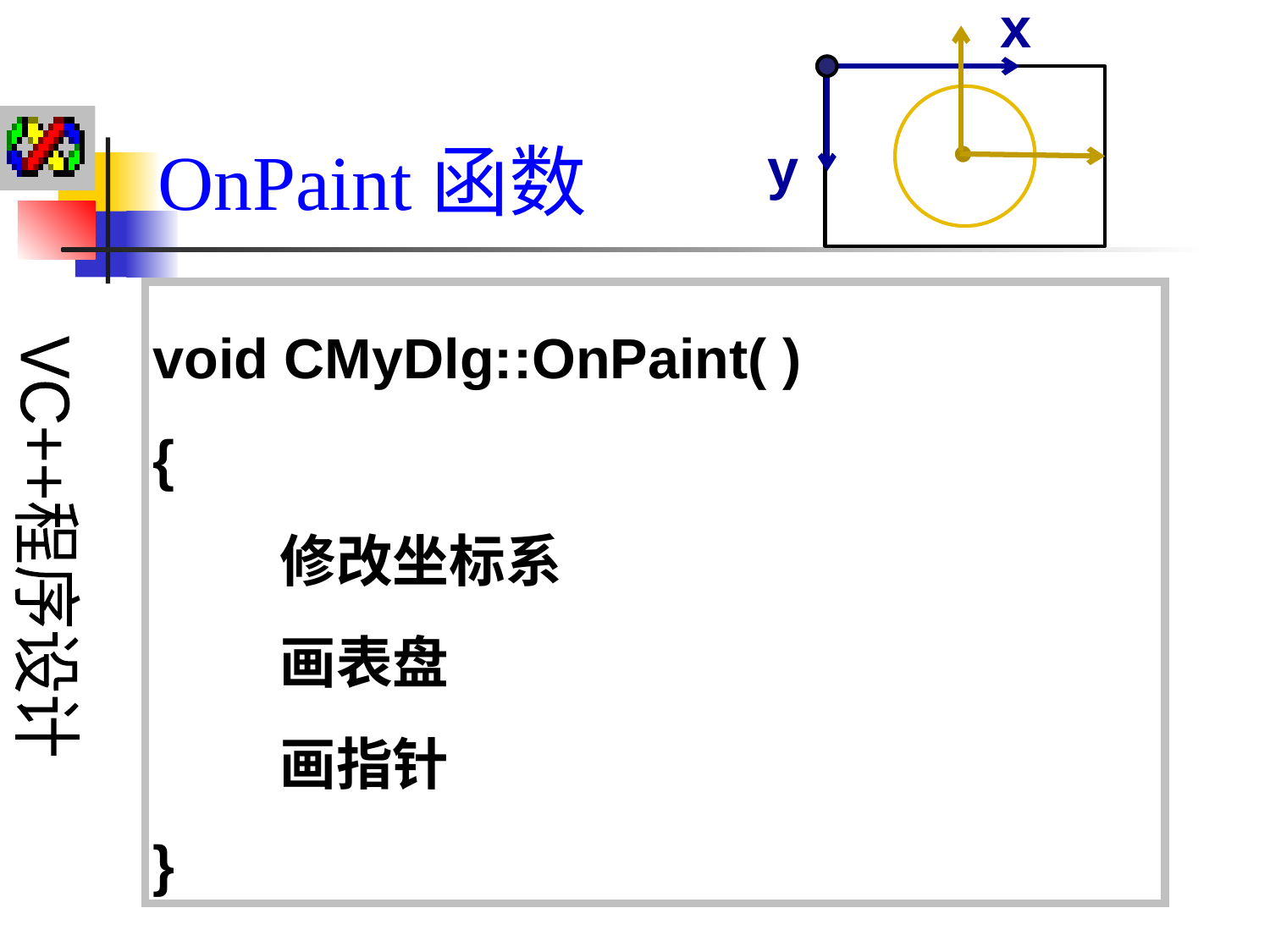

x

OnPaint函数
y

void CMyDlg::OnPaint( )
{
	修改坐标系
	画表盘
	画指针
}